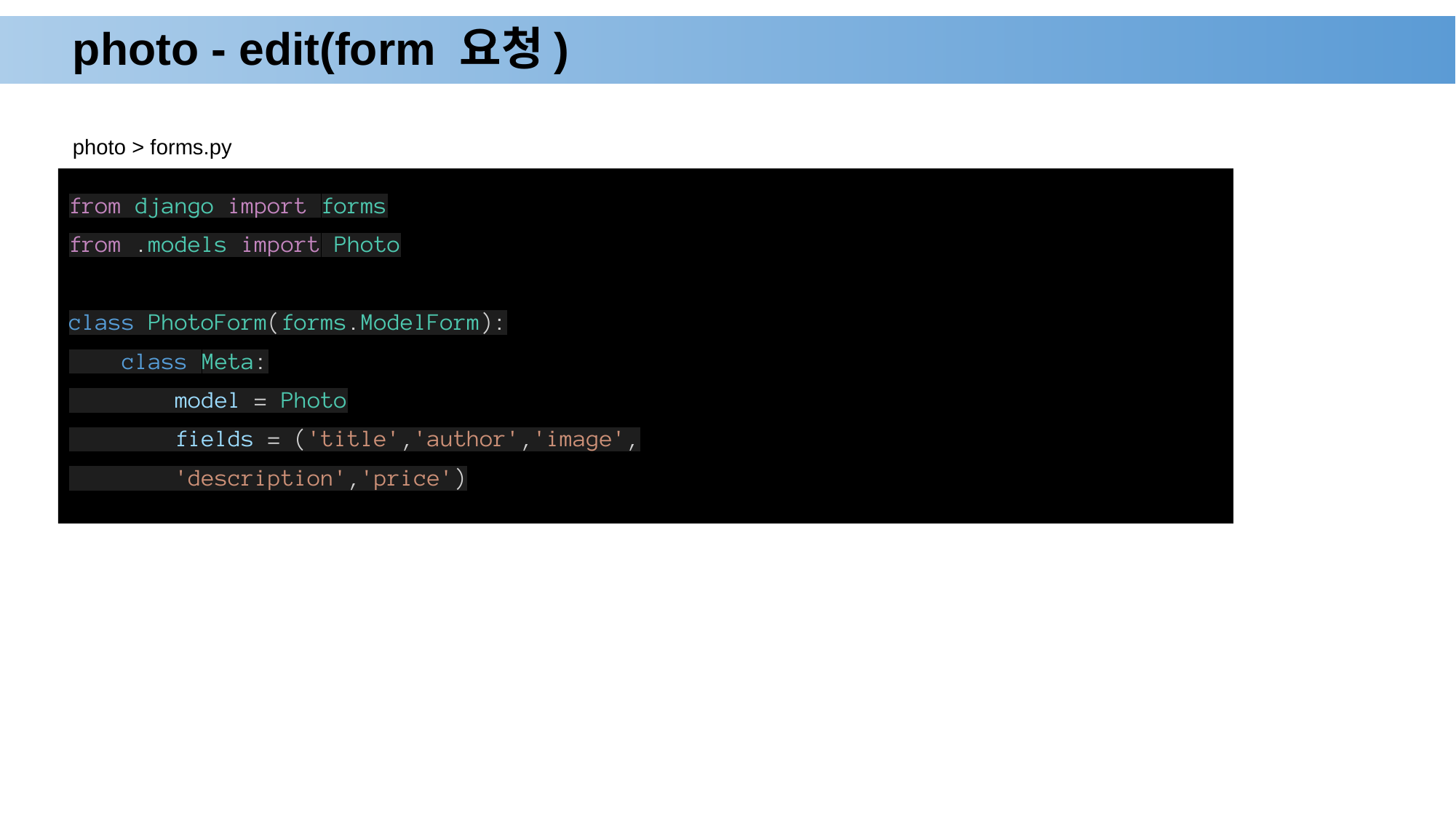

# photo - edit(form 요청)
photo > forms.py
from django import forms
from .models import Photo

class PhotoForm(forms.ModelForm):
    class Meta:
        model = Photo
        fields = ('title','author','image',
        'description','price')